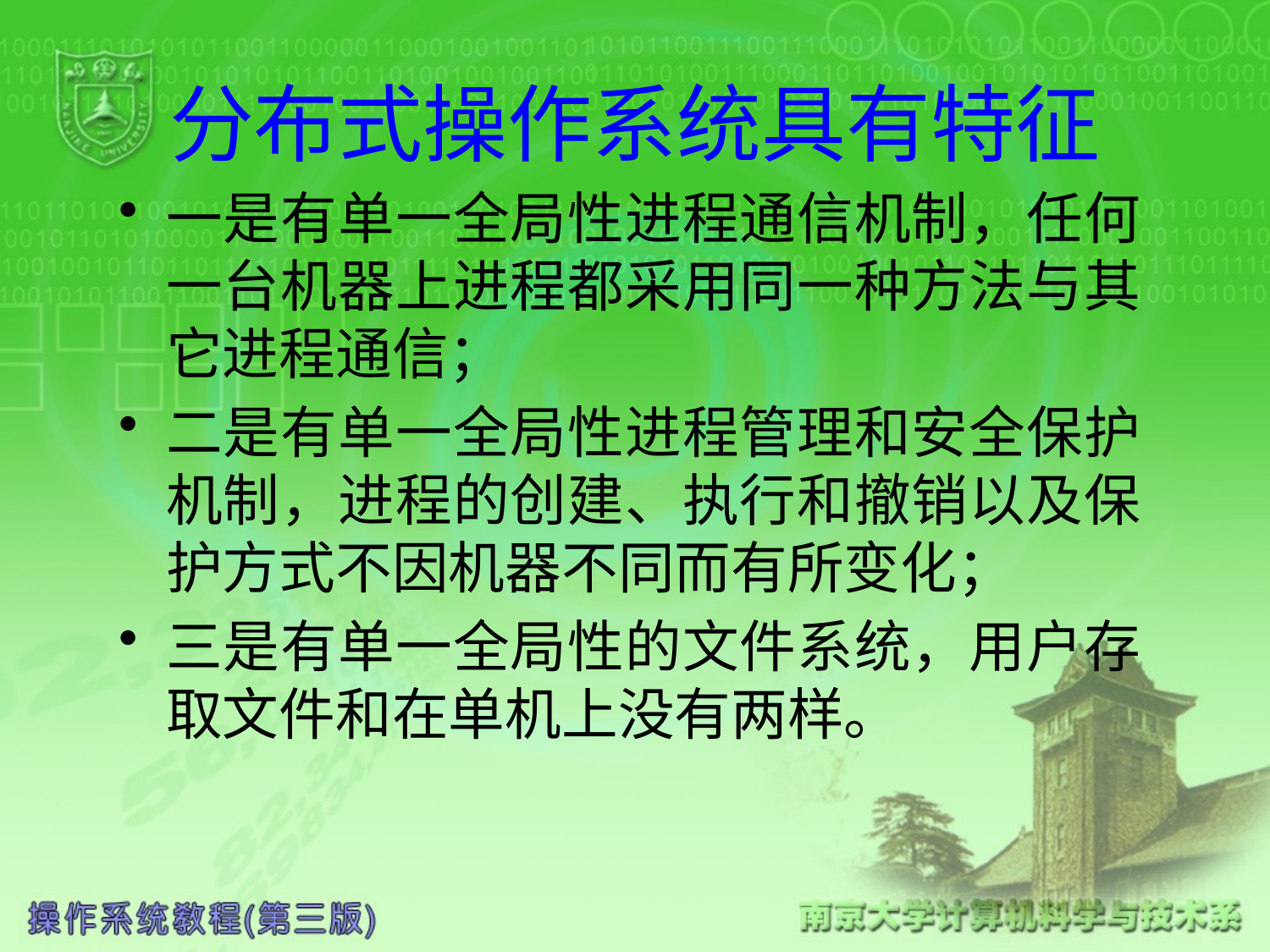

# 分布式操作系统具有特征
一是有单一全局性进程通信机制，任何一台机器上进程都采用同一种方法与其它进程通信；
二是有单一全局性进程管理和安全保护机制，进程的创建、执行和撤销以及保护方式不因机器不同而有所变化；
三是有单一全局性的文件系统，用户存取文件和在单机上没有两样。